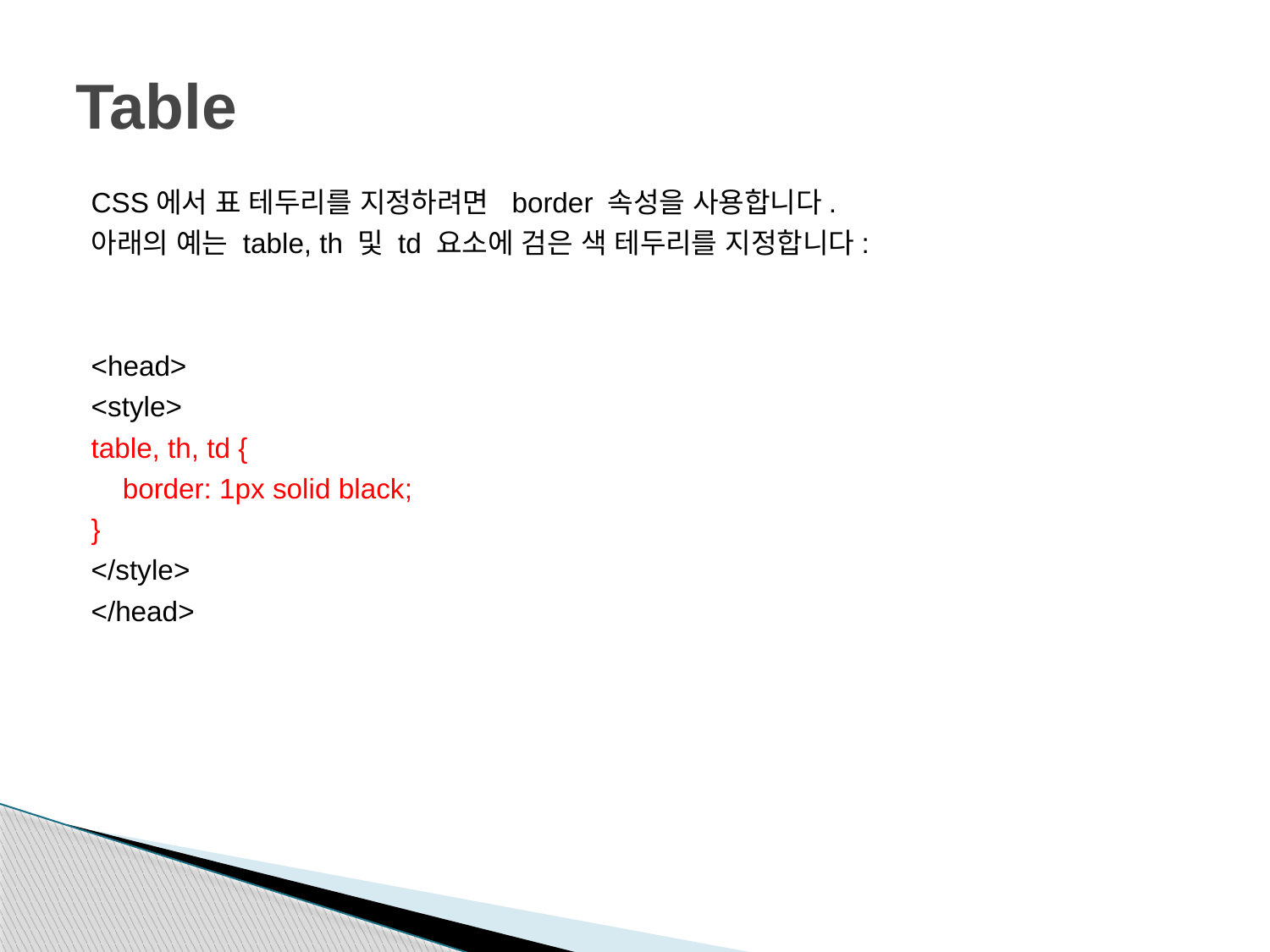

# Table
CSS에서 표 테두리를 지정하려면  border 속성을 사용합니다.
아래의 예는 table, th 및 td 요소에 검은 색 테두리를 지정합니다:

<head>
<style>
table, th, td {
    border: 1px solid black;
}
</style>
</head>